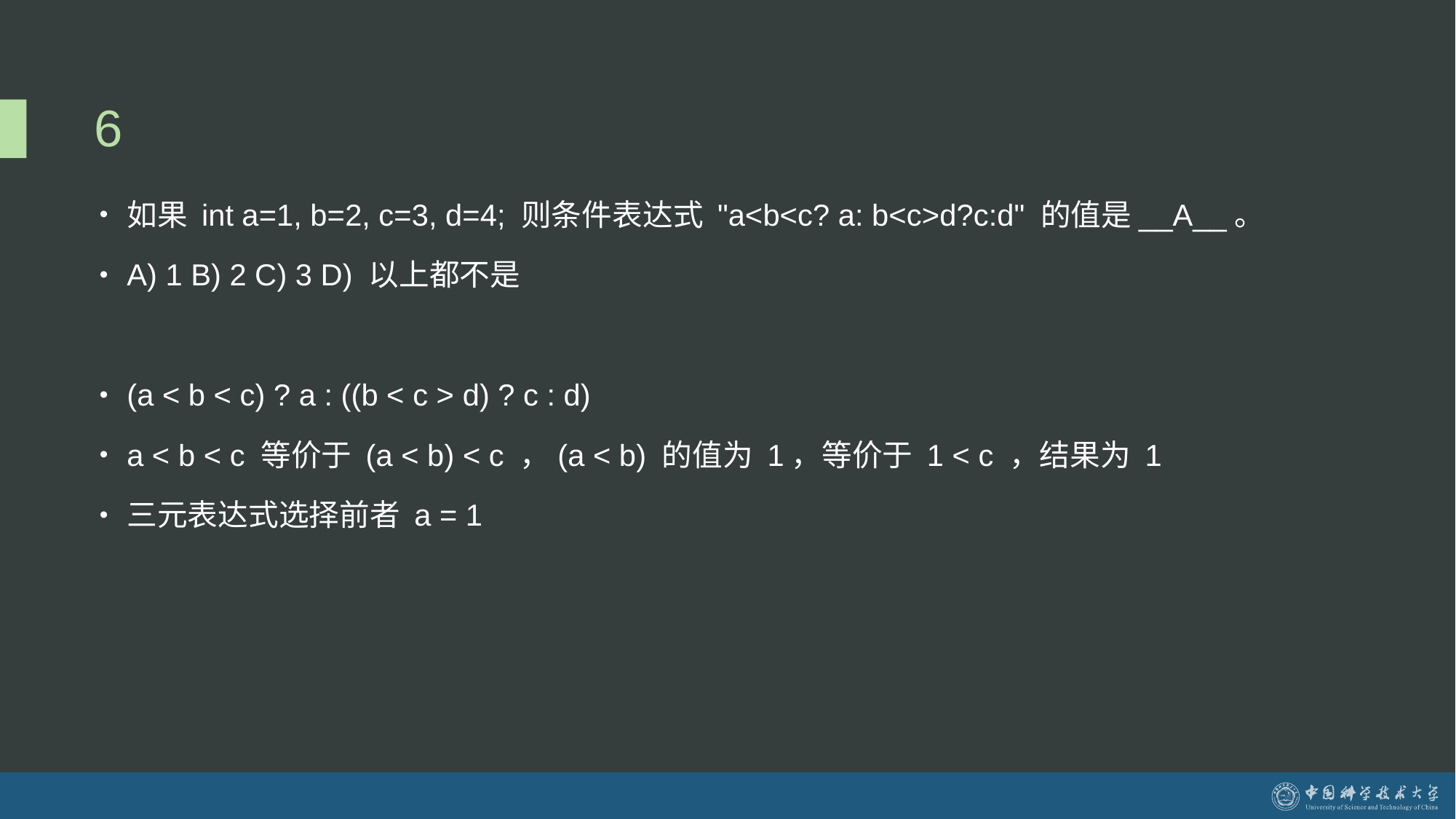

# 6
如果 int a=1, b=2, c=3, d=4; 则条件表达式 "a<b<c? a: b<c>d?c:d" 的值是__A__。
A) 1 B) 2 C) 3 D) 以上都不是

(a < b < c) ? a : ((b < c > d) ? c : d)
a < b < c 等价于 (a < b) < c ，(a < b) 的值为 1，等价于 1 < c ，结果为 1
三元表达式选择前者 a = 1